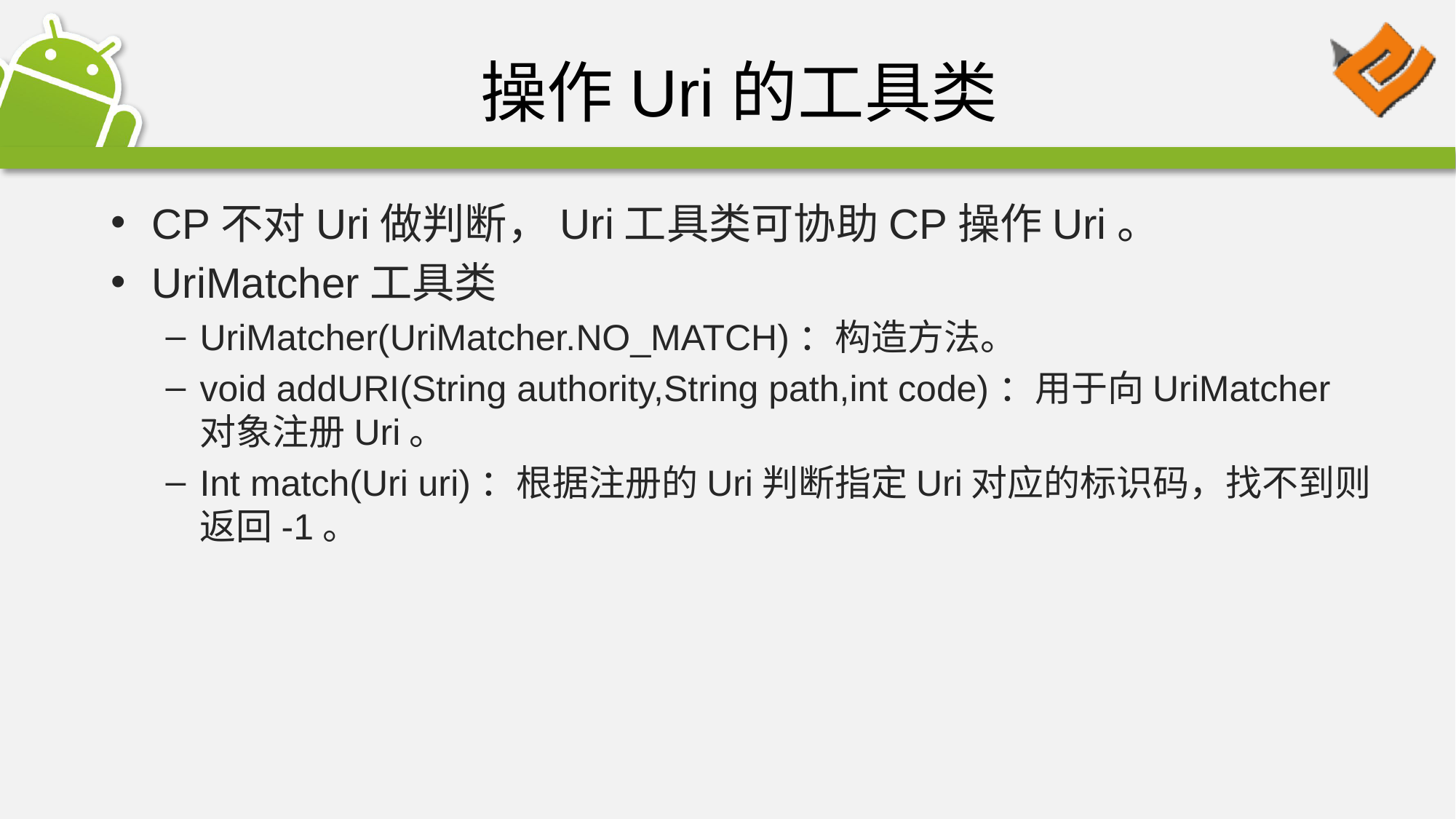

# 操作Uri的工具类
CP不对Uri做判断，Uri工具类可协助CP操作Uri。
UriMatcher工具类
UriMatcher(UriMatcher.NO_MATCH)：构造方法。
void addURI(String authority,String path,int code)：用于向UriMatcher对象注册Uri。
Int match(Uri uri)：根据注册的Uri判断指定Uri对应的标识码，找不到则返回-1。